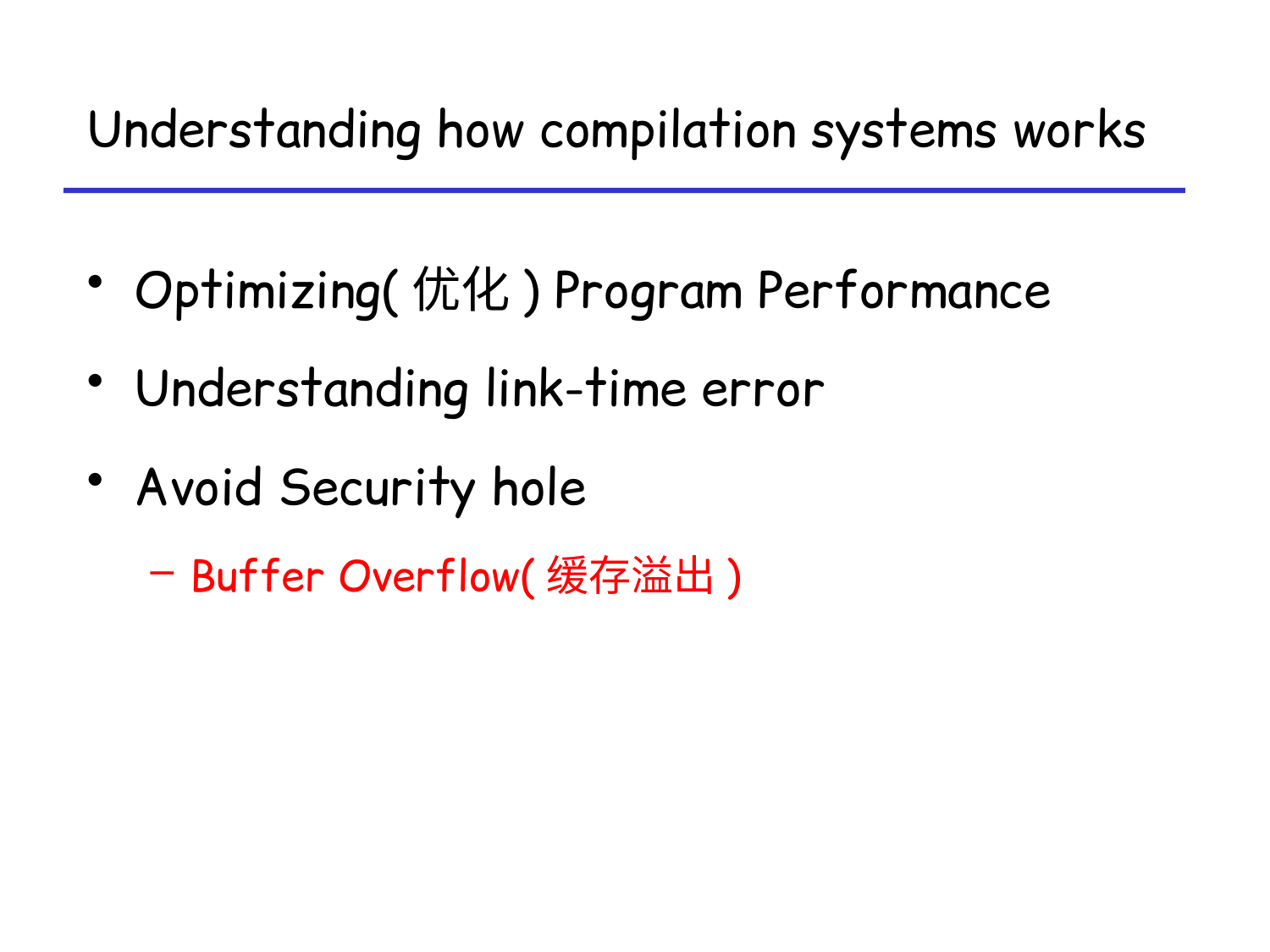

# Understanding how compilation systems works
Optimizing(优化) Program Performance
Understanding link-time error
Avoid Security hole
Buffer Overflow(缓存溢出)
16